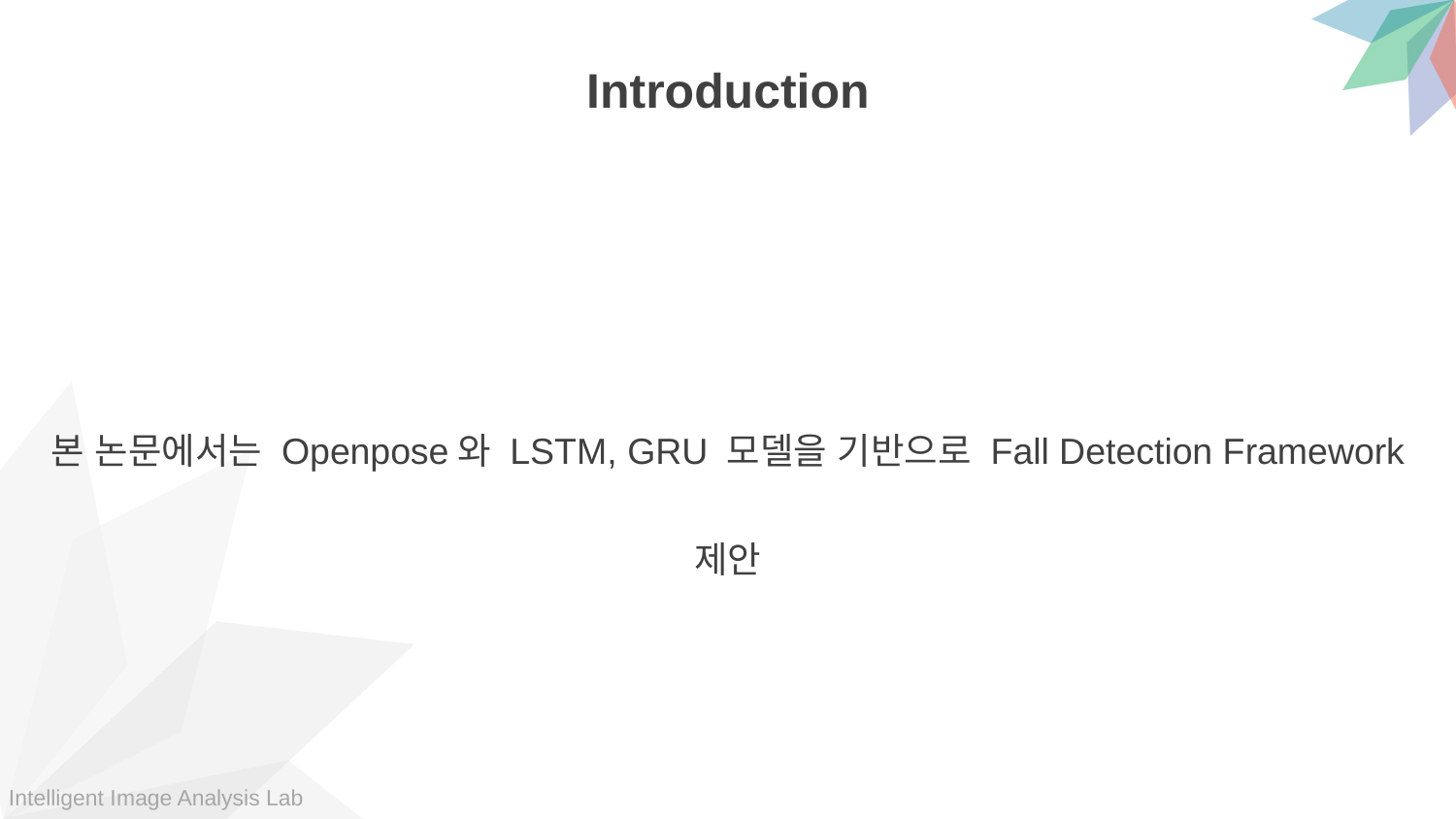

Introduction
본 논문에서는 Openpose와 LSTM, GRU 모델을 기반으로 Fall Detection Framework 제안